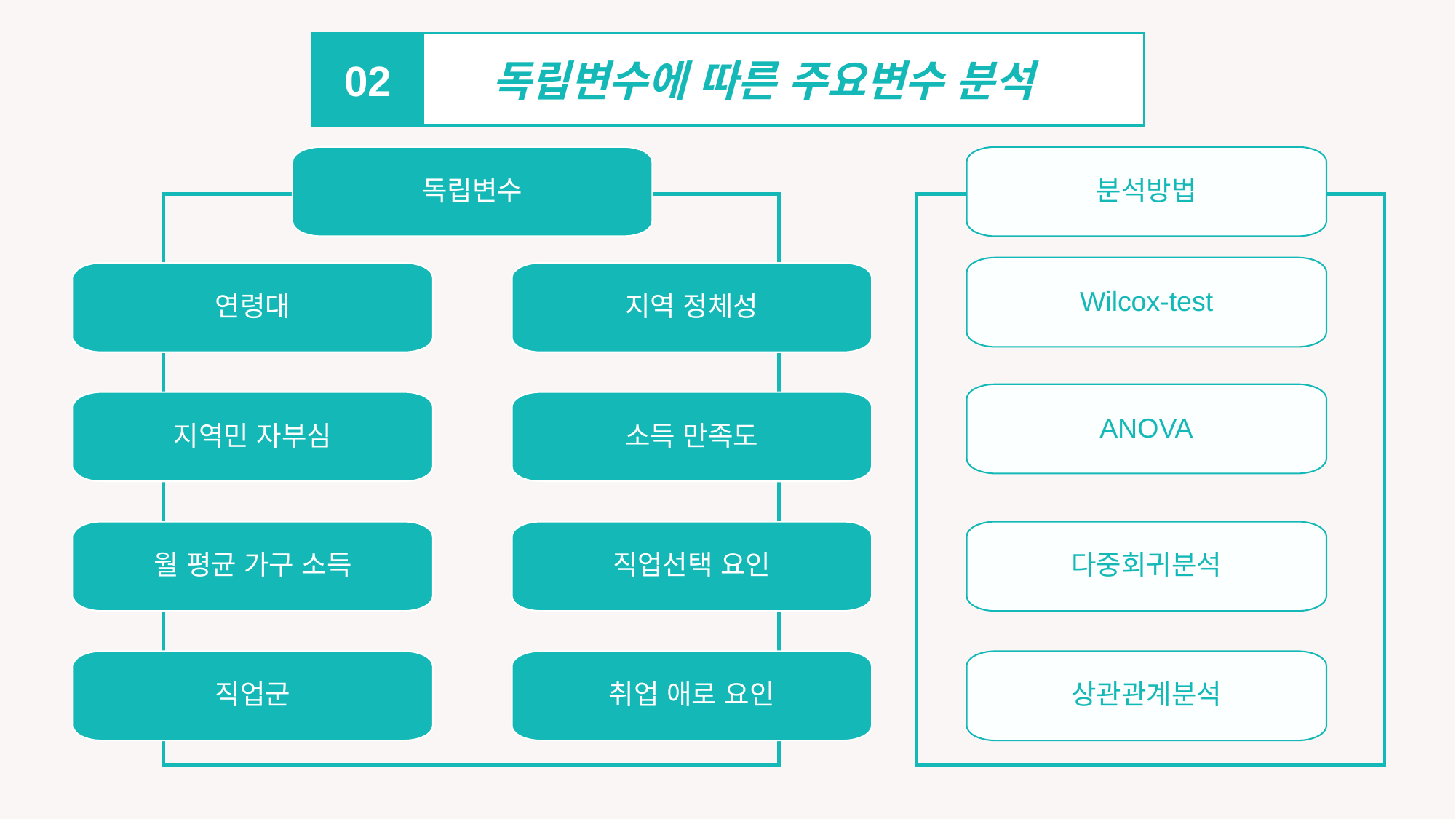

독립변수에 따른 주요변수 분석
02
독립변수
분석방법

Wilcox-test
연령대
지역 정체성
지역민 자부심
소득 만족도
월 평균 가구 소득
직업선택 요인
직업군
취업 애로 요인
ANOVA
다중회귀분석
상관관계분석